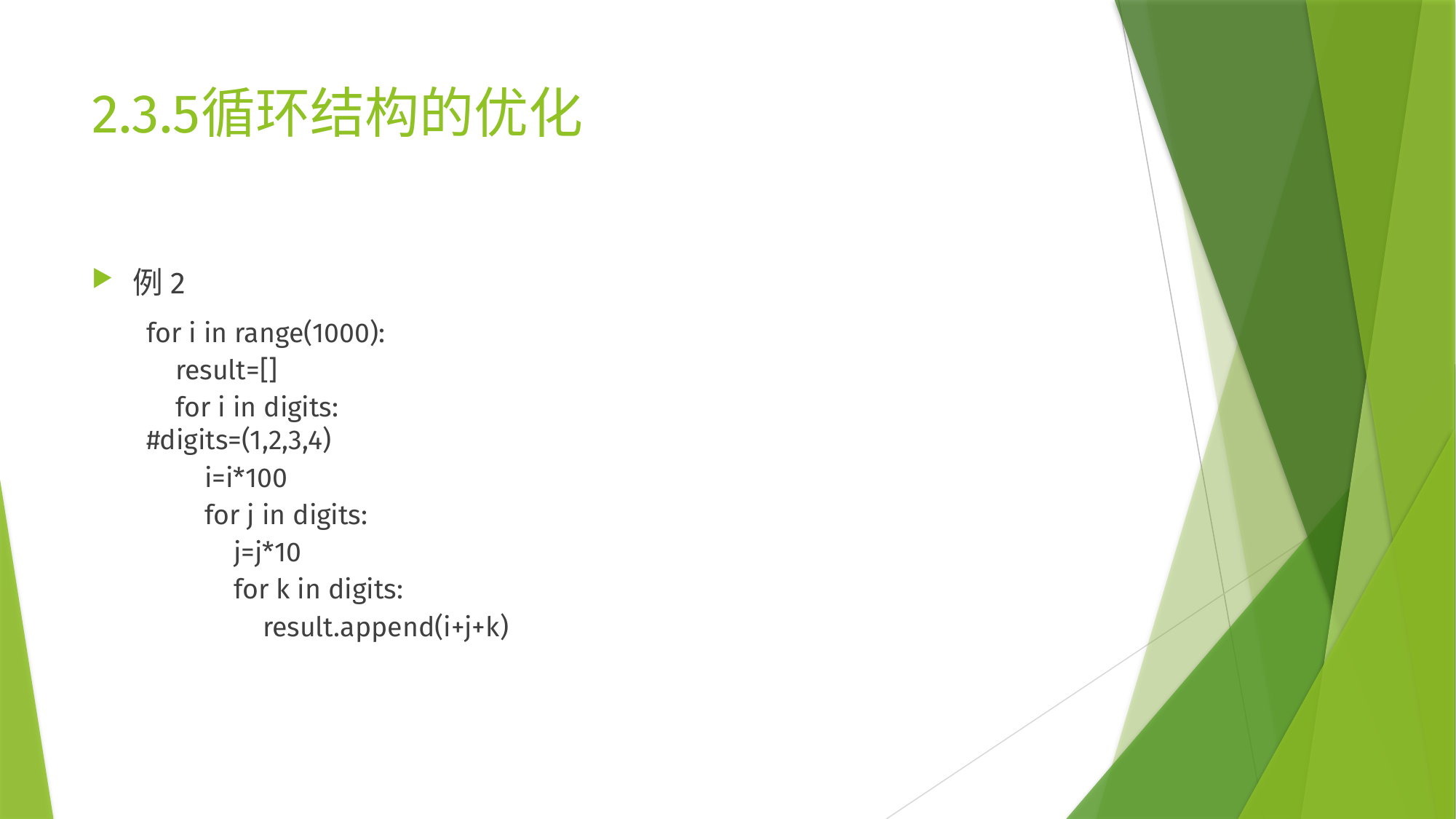

# 2.3.5	循环结构的优化
例2
for i in range(1000):
    result=[]
    for i in digits:								#digits=(1,2,3,4)
        i=i*100
        for j in digits:
            j=j*10
            for k in digits:
                result.append(i+j+k)